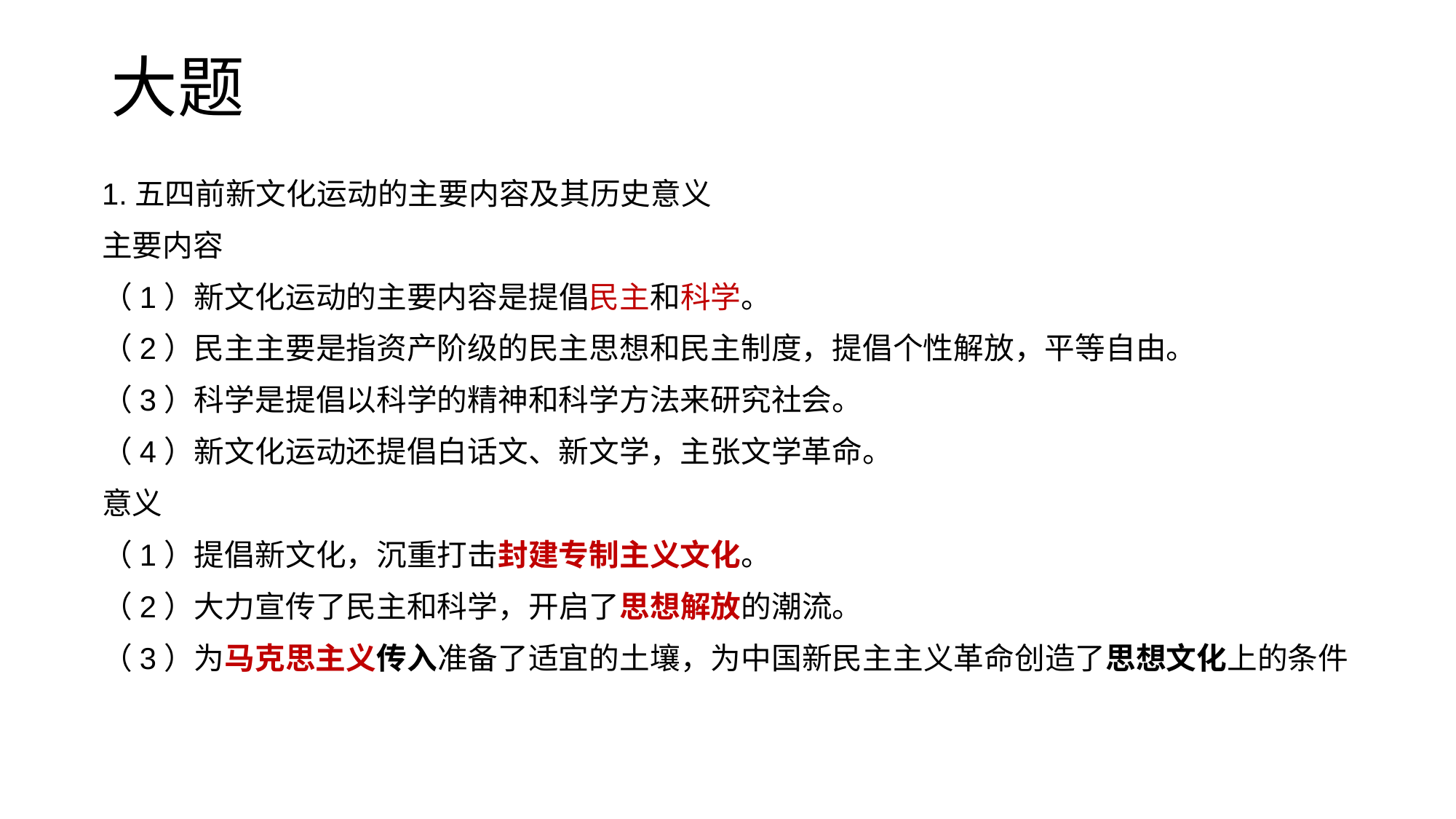

# 大题
1.五四前新文化运动的主要内容及其历史意义
主要内容
（1）新文化运动的主要内容是提倡民主和科学。
（2）民主主要是指资产阶级的民主思想和民主制度，提倡个性解放，平等自由。
（3）科学是提倡以科学的精神和科学方法来研究社会。
（4）新文化运动还提倡白话文、新文学，主张文学革命。
意义
（1）提倡新文化，沉重打击封建专制主义文化。
（2）大力宣传了民主和科学，开启了思想解放的潮流。
（3）为马克思主义传入准备了适宜的土壤，为中国新民主主义革命创造了思想文化上的条件